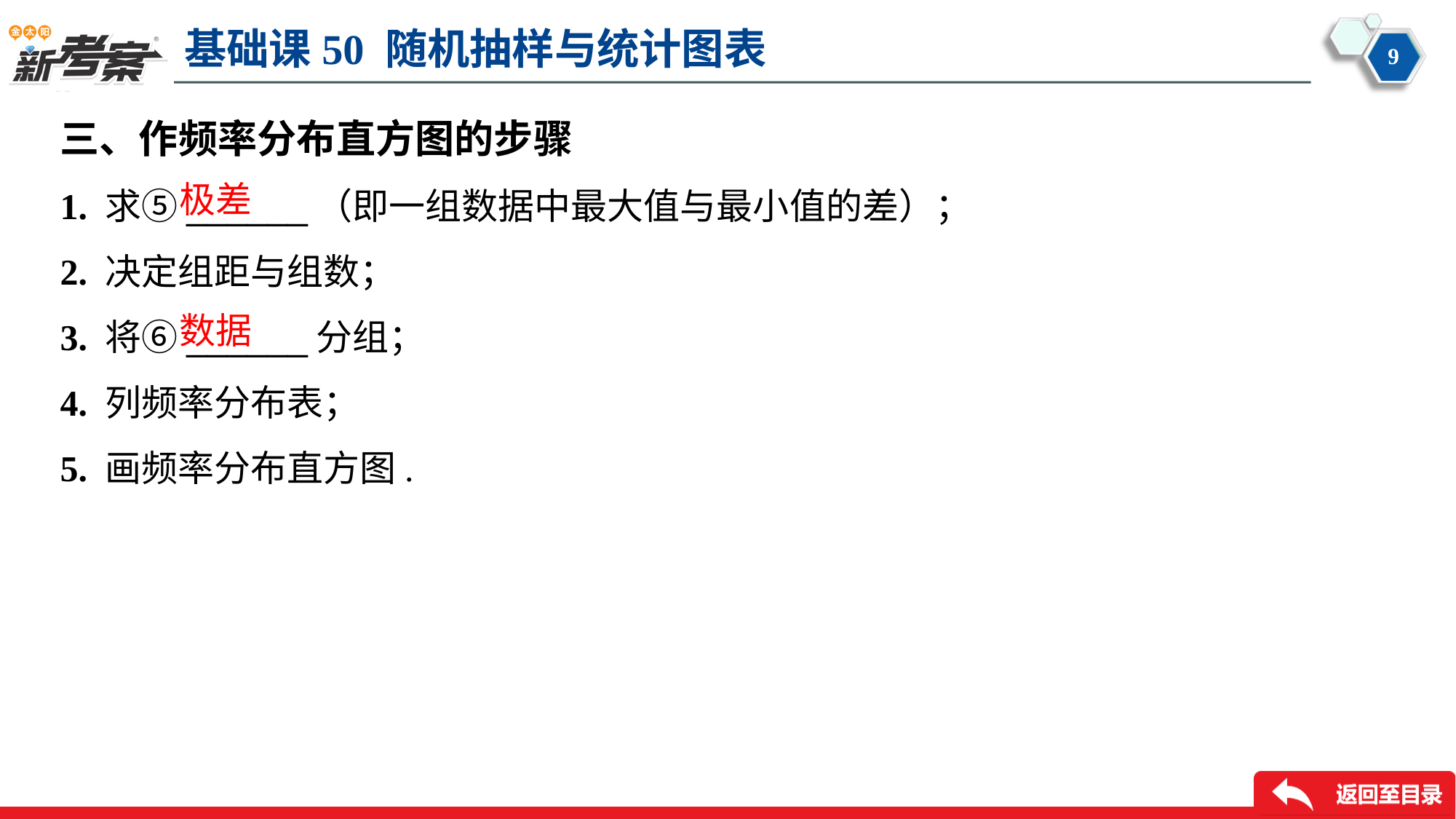

三、作频率分布直方图的步骤
极差
1. 求⑤______（即一组数据中最大值与最小值的差）；
2. 决定组距与组数；
3. 将⑥______分组；
4. 列频率分布表；
5. 画频率分布直方图.
数据